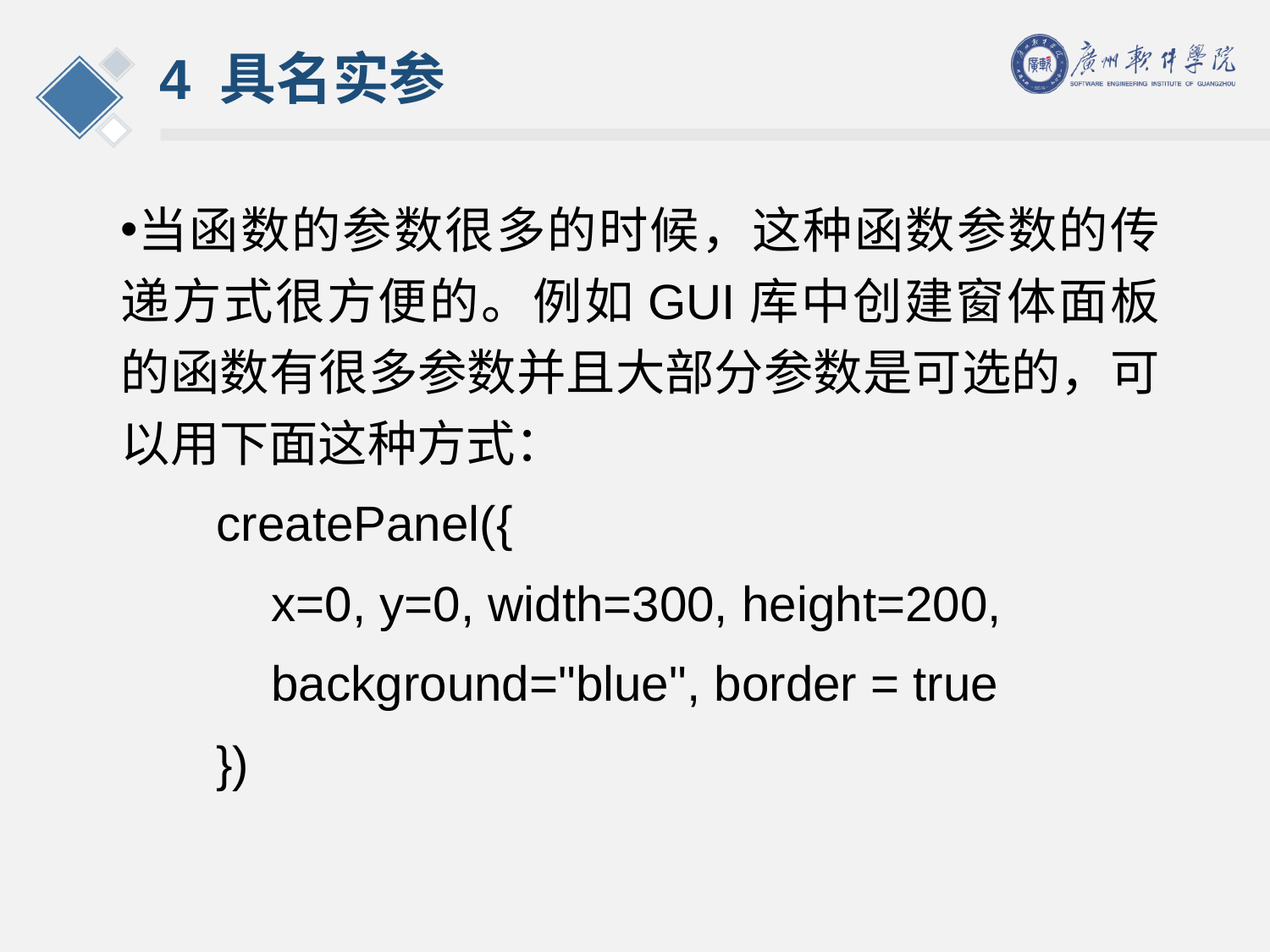

# 4 具名实参
当函数的参数很多的时候，这种函数参数的传递方式很方便的。例如GUI库中创建窗体面板的函数有很多参数并且大部分参数是可选的，可以用下面这种方式：
createPanel({
    x=0, y=0, width=300, height=200,
    background="blue", border = true
})